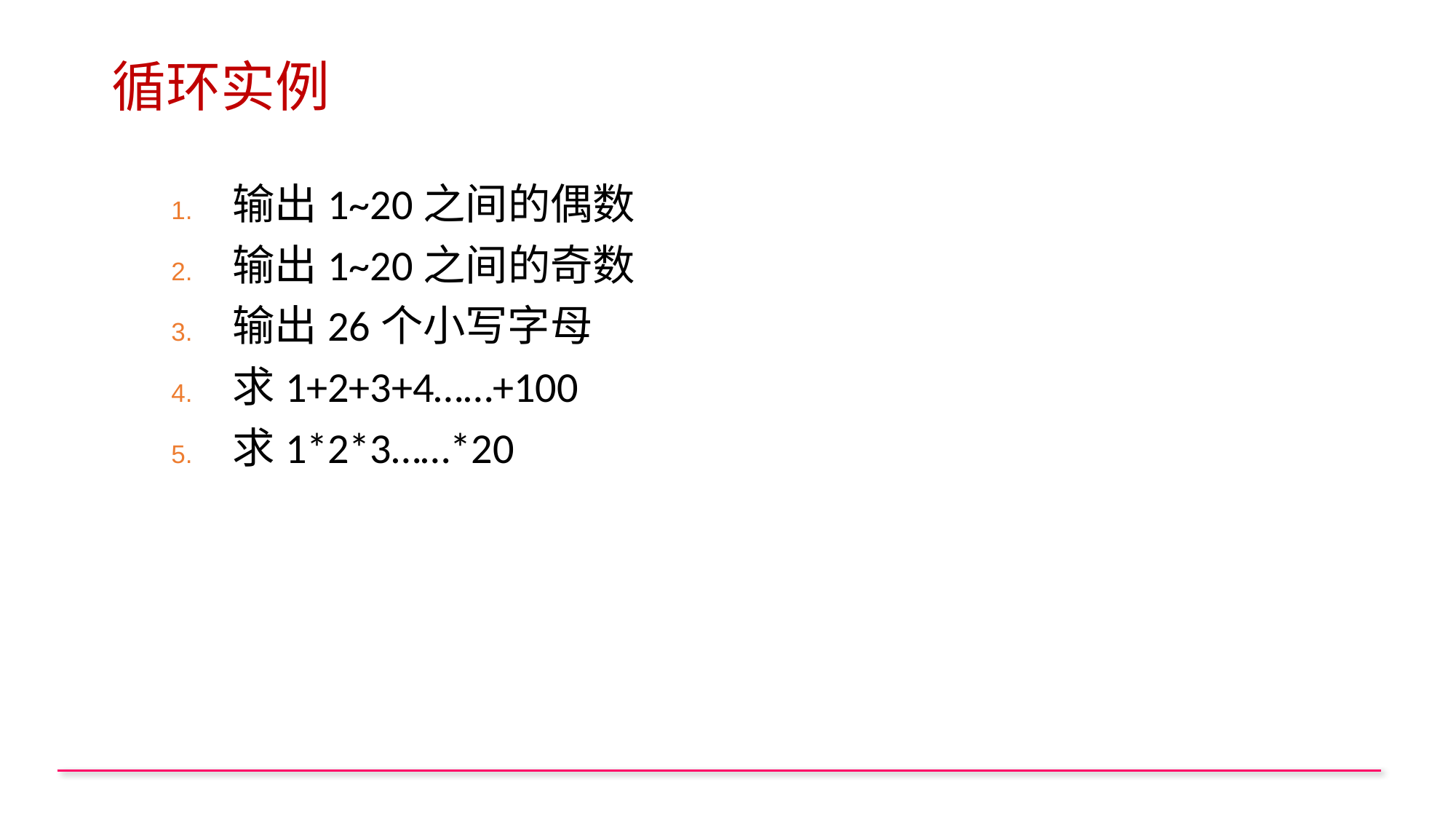

# 循环实例
输出1~20之间的偶数
输出1~20之间的奇数
输出26个小写字母
求1+2+3+4……+100
求1*2*3……*20